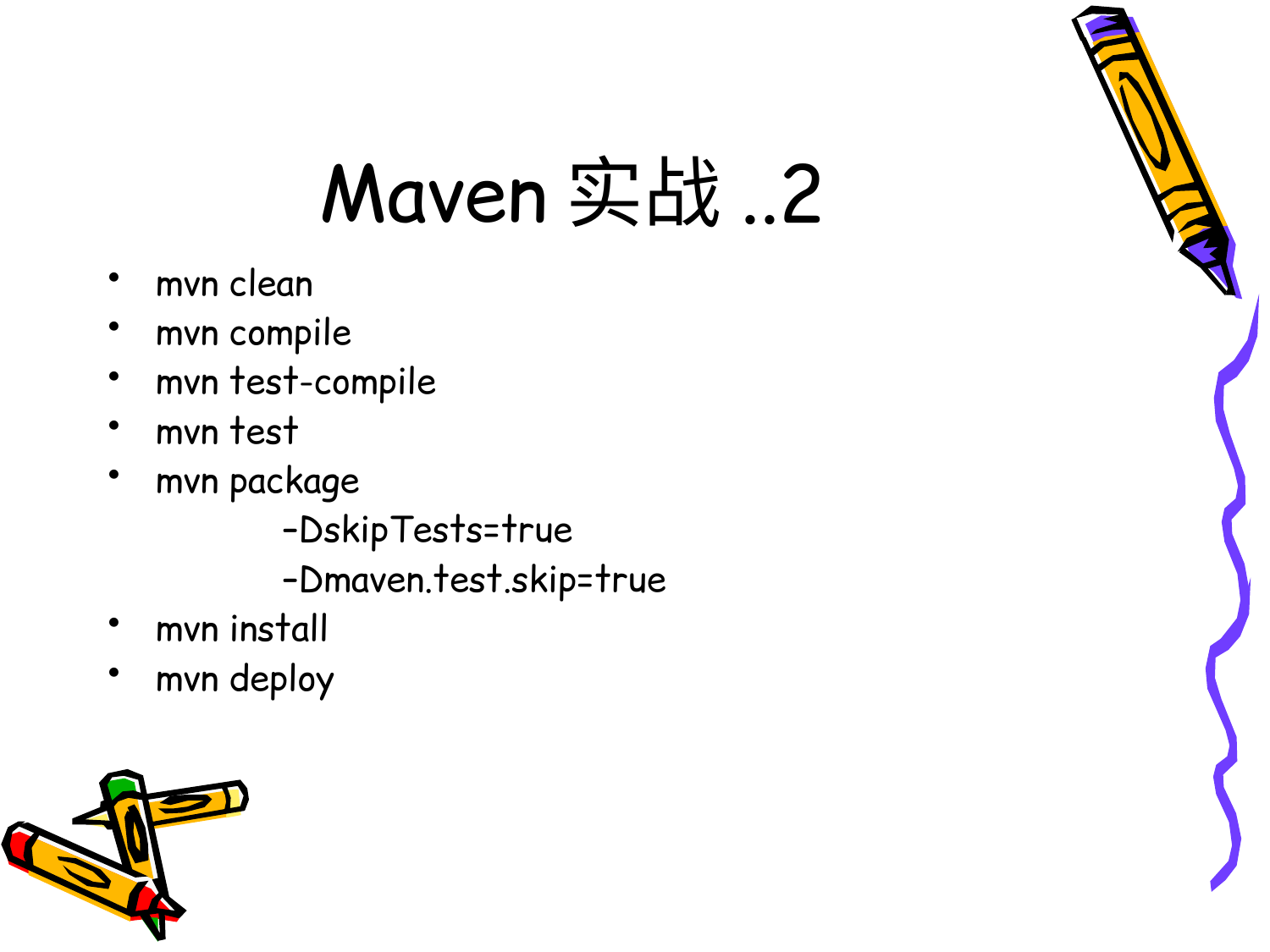

# Maven实战..2
mvn clean
mvn compile
mvn test-compile
mvn test
mvn package
		–DskipTests=true
		–Dmaven.test.skip=true
mvn install
mvn deploy